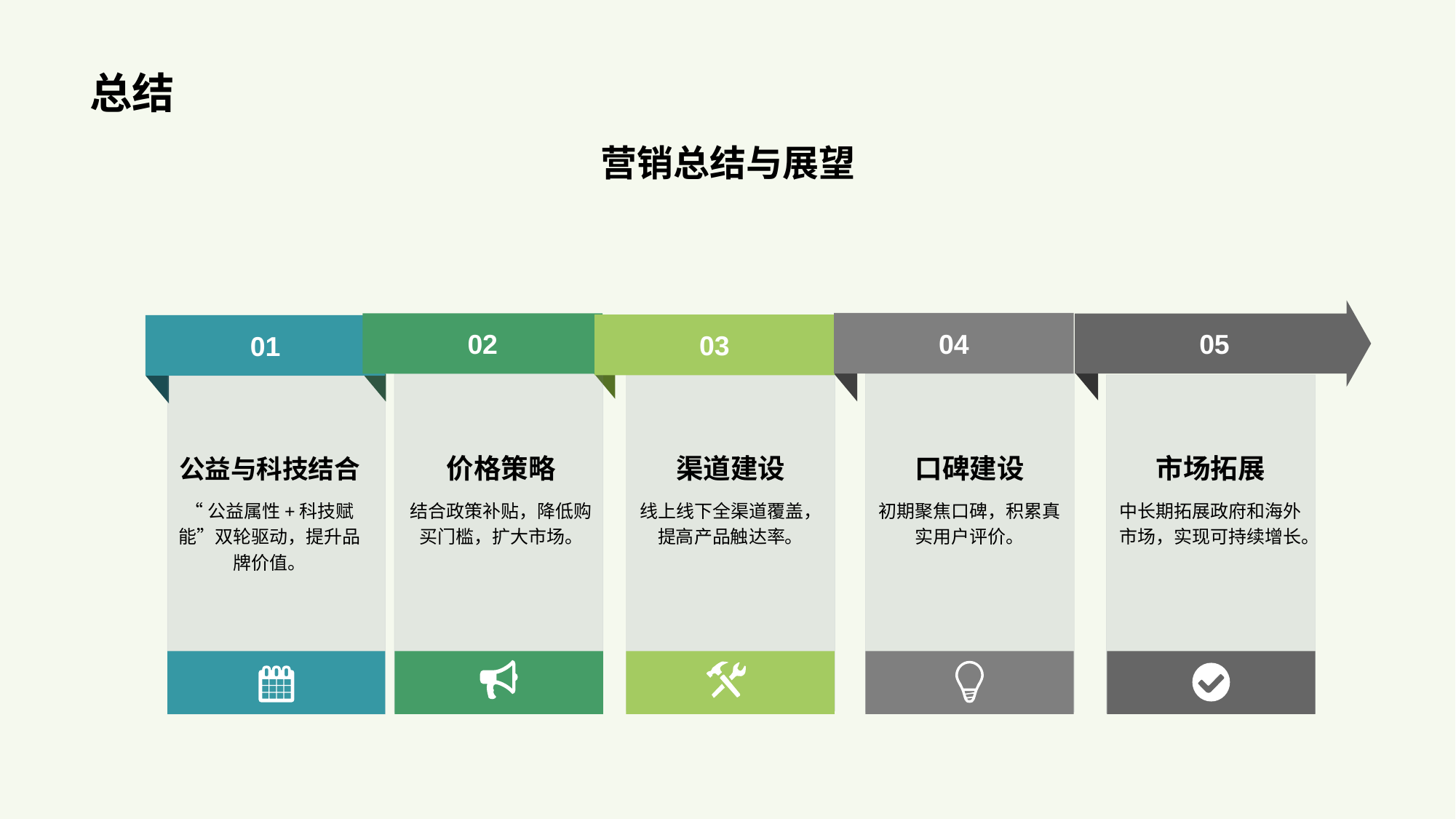

# 总结
营销总结与展望
05

市场拓展
中长期拓展政府和海外市场，实现可持续增长。

04

口碑建设
初期聚焦口碑，积累真实用户评价。

02

价格策略
结合政策补贴，降低购买门槛，扩大市场。

03

渠道建设
线上线下全渠道覆盖，提高产品触达率。

01

公益与科技结合
“公益属性+科技赋能”双轮驱动，提升品牌价值。